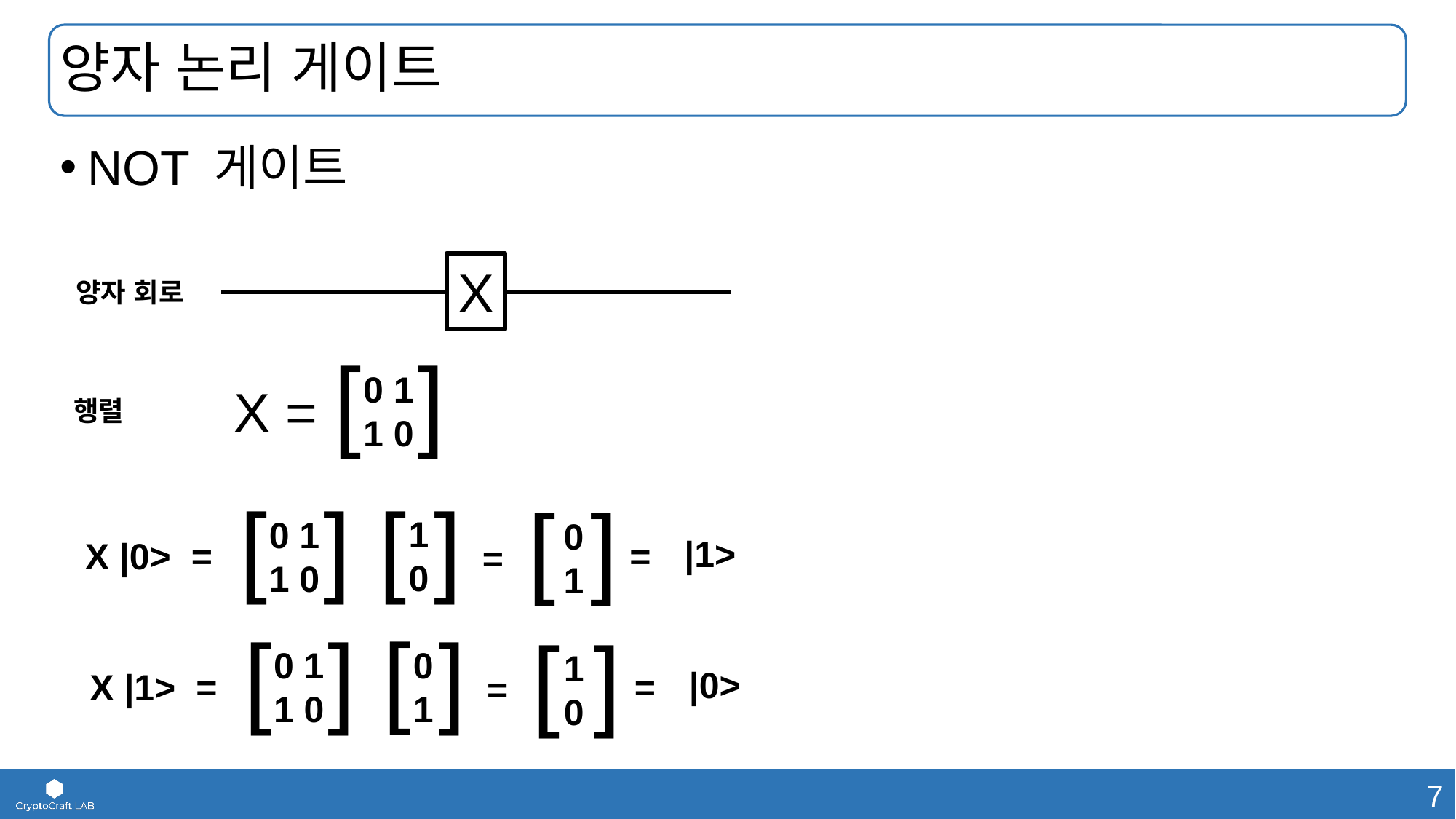

# 양자 논리 게이트
NOT 게이트

X
양자 회로
[  ]
0 1
1 0
X =
행렬
[ ]
1
0
[  ]
0 1
1 0
[
]
0
1
|1>
=
X |0>  =
=
[
[  ]
0 1
1 0
]
[
]
0
1
1
0
|0>
=
X |1>  =
=